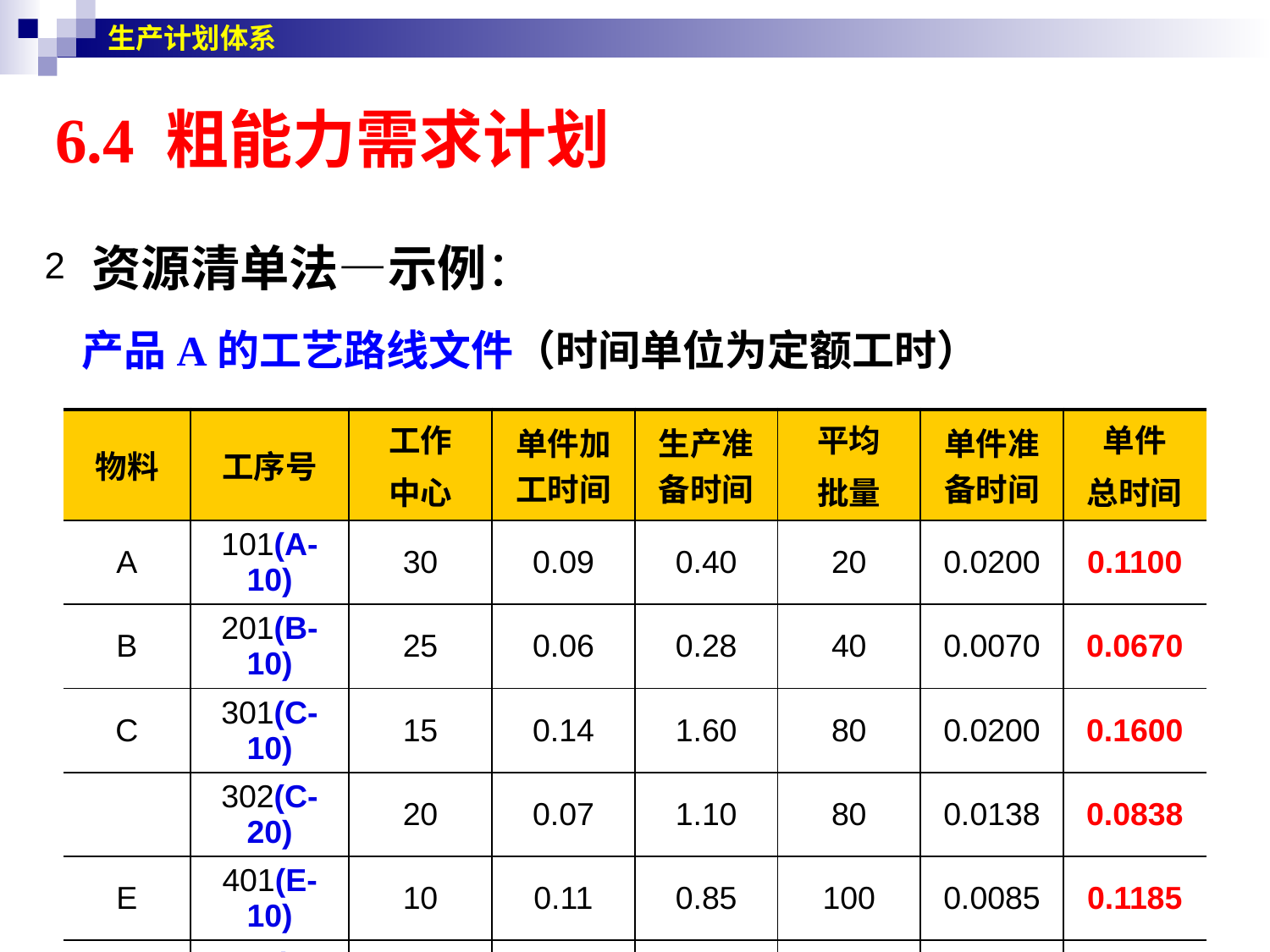

生产计划体系
# 6.4 粗能力需求计划
资源清单法—示例：
产品A的工艺路线文件（时间单位为定额工时）
| 物料 | 工序号 | 工作 中心 | 单件加工时间 | 生产准备时间 | 平均 批量 | 单件准备时间 | 单件 总时间 |
| --- | --- | --- | --- | --- | --- | --- | --- |
| A | 101(A-10) | 30 | 0.09 | 0.40 | 20 | 0.0200 | 0.1100 |
| B | 201(B-10) | 25 | 0.06 | 0.28 | 40 | 0.0070 | 0.0670 |
| C | 301(C-10) | 15 | 0.14 | 1.60 | 80 | 0.0200 | 0.1600 |
|  | 302(C-20) | 20 | 0.07 | 1.10 | 80 | 0.0138 | 0.0838 |
| E | 401(E-10) | 10 | 0.11 | 0.85 | 100 | 0.0085 | 0.1185 |
|  | 402(E-20) | 15 | 0.26 | 0.96 | 100 | 0.0096 | 0.2696 |
| F | 501(F-10) | 10 | 0.11 | 0.85 | 80 | 0.0106 | 0.1206 |